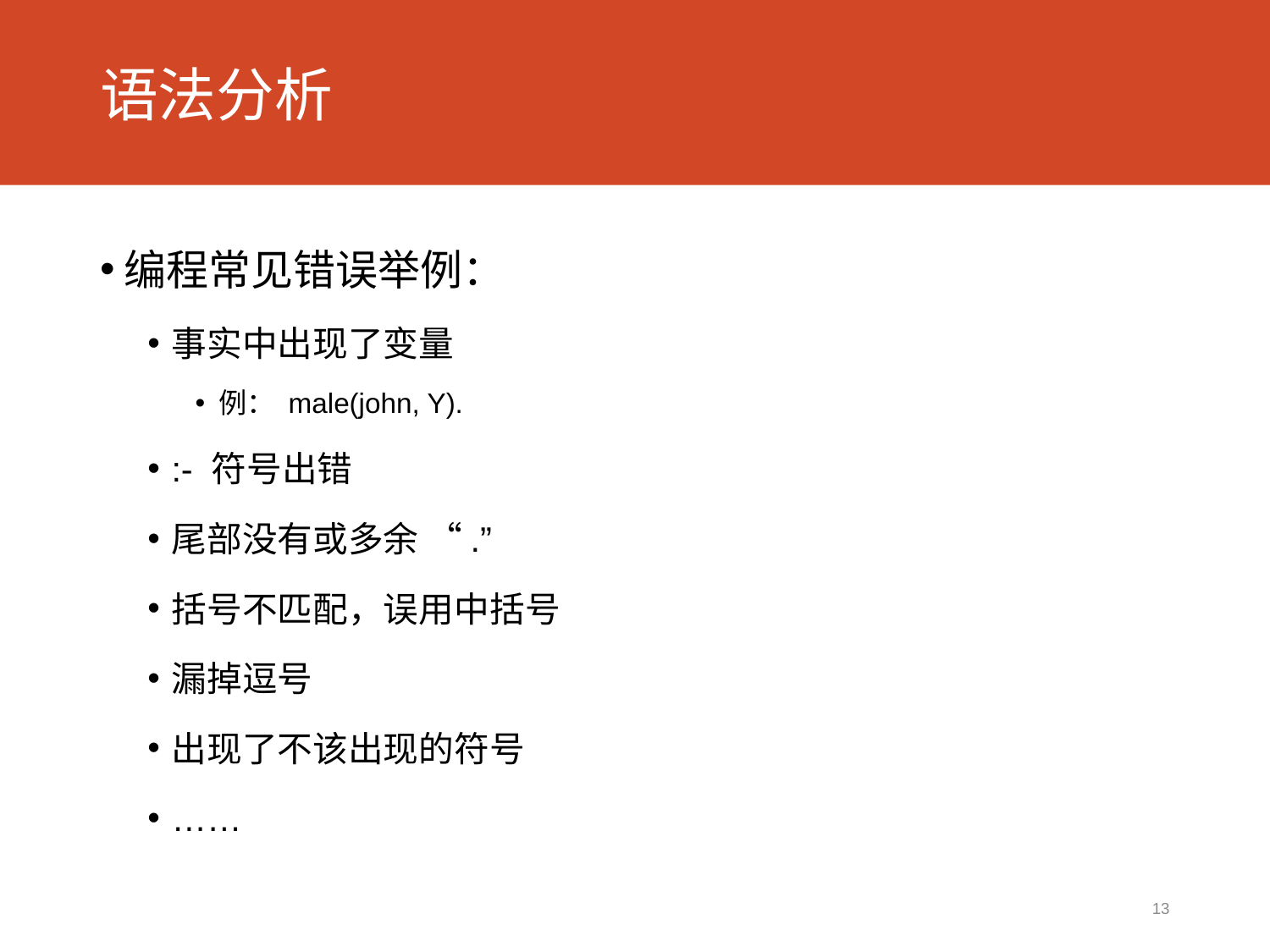

# 语法分析
编程常见错误举例：
事实中出现了变量
例： male(john, Y).
:- 符号出错
尾部没有或多余 “.”
括号不匹配，误用中括号
漏掉逗号
出现了不该出现的符号
……

13